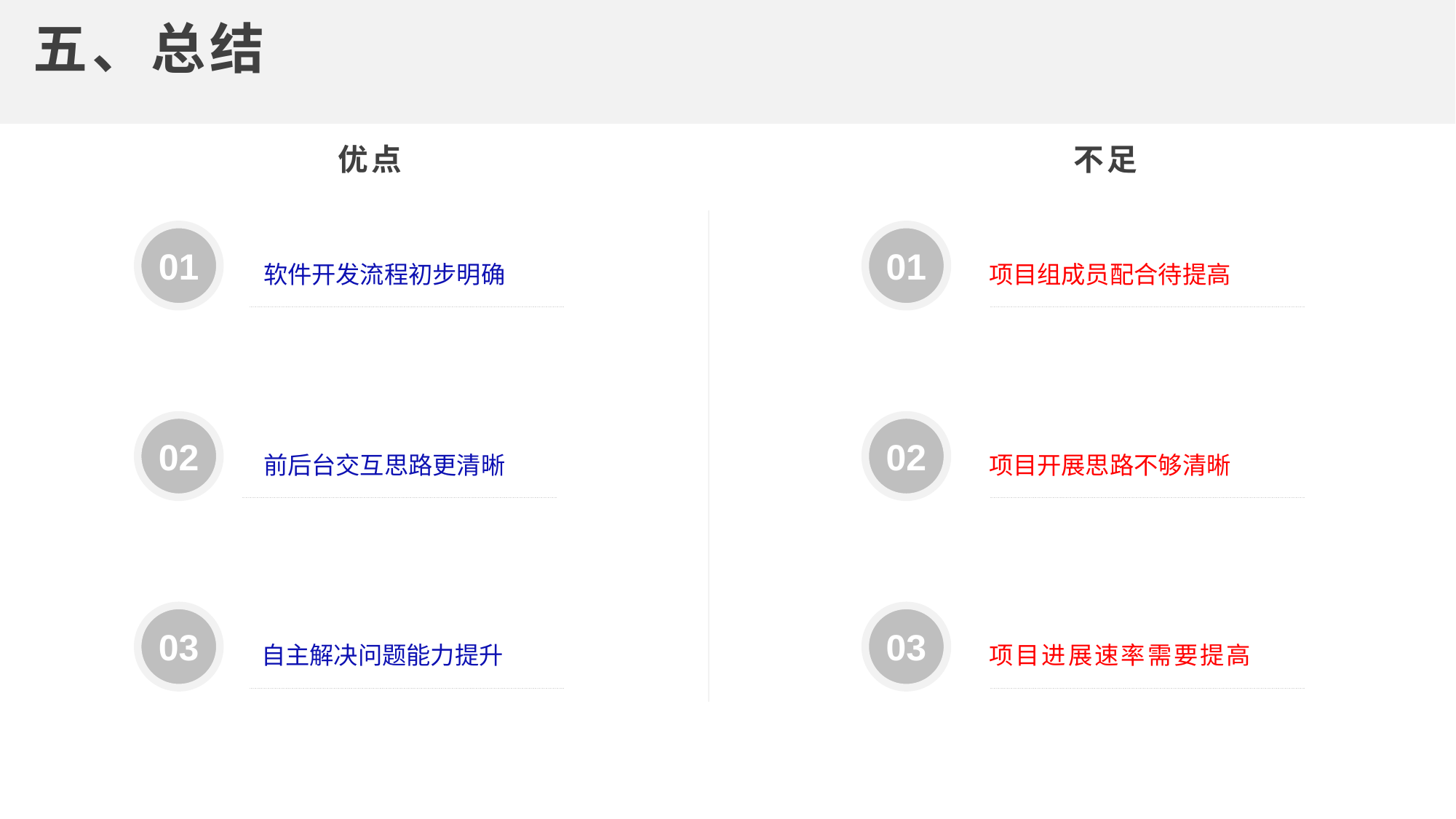

五、总结

不足
优点

01
01
项目组成员配合待提高
软件开发流程初步明确

02
02
前后台交互思路更清晰
项目开展思路不够清晰

03
03
自主解决问题能力提升
项目进展速率需要提高